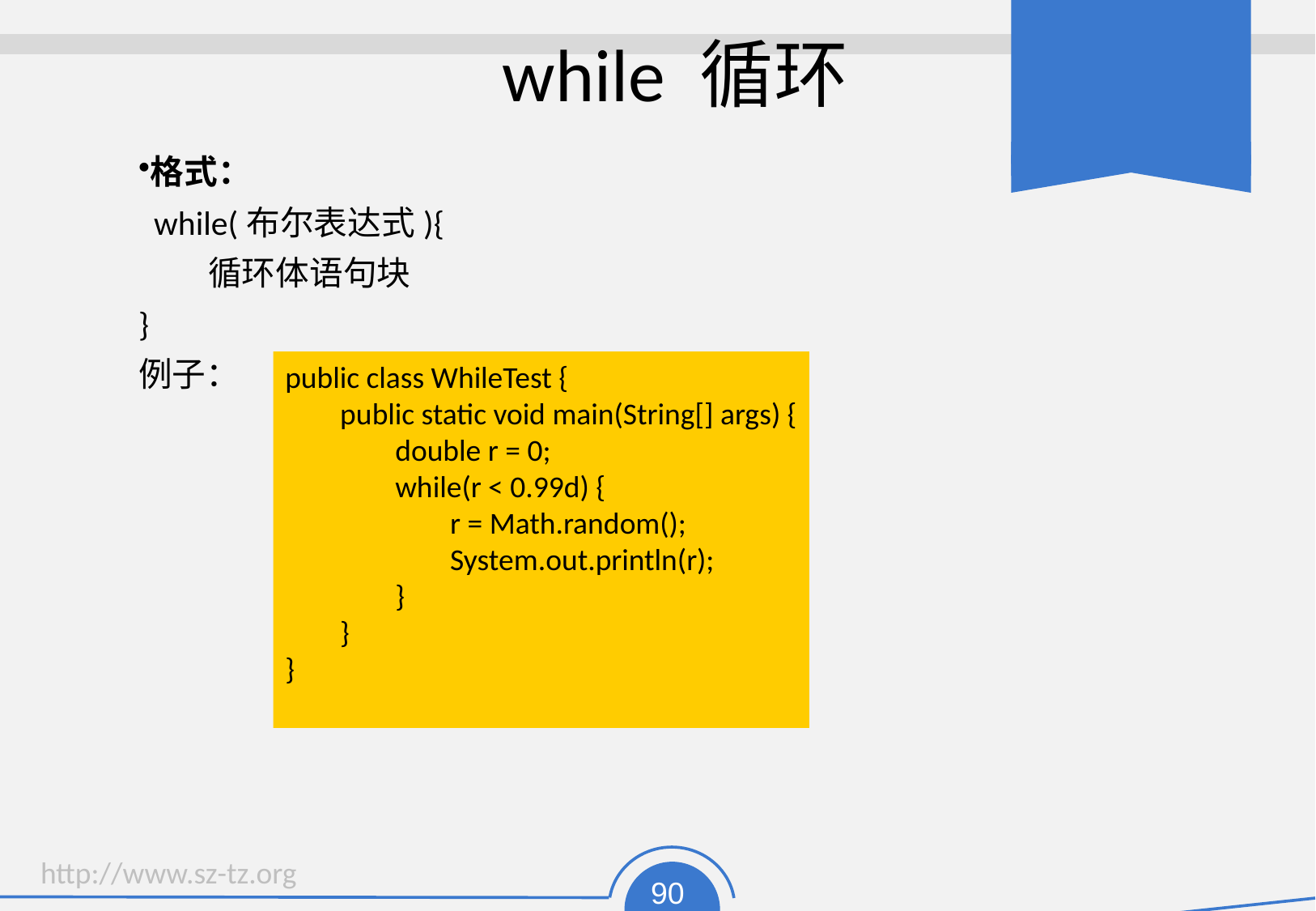

# while 循环
格式：
  while(布尔表达式){
        循环体语句块
}
例子：
public class WhileTest {
        public static void main(String[] args) {
                double r = 0;
                while(r < 0.99d) {
                        r = Math.random();
                        System.out.println(r);
                }
        }
}